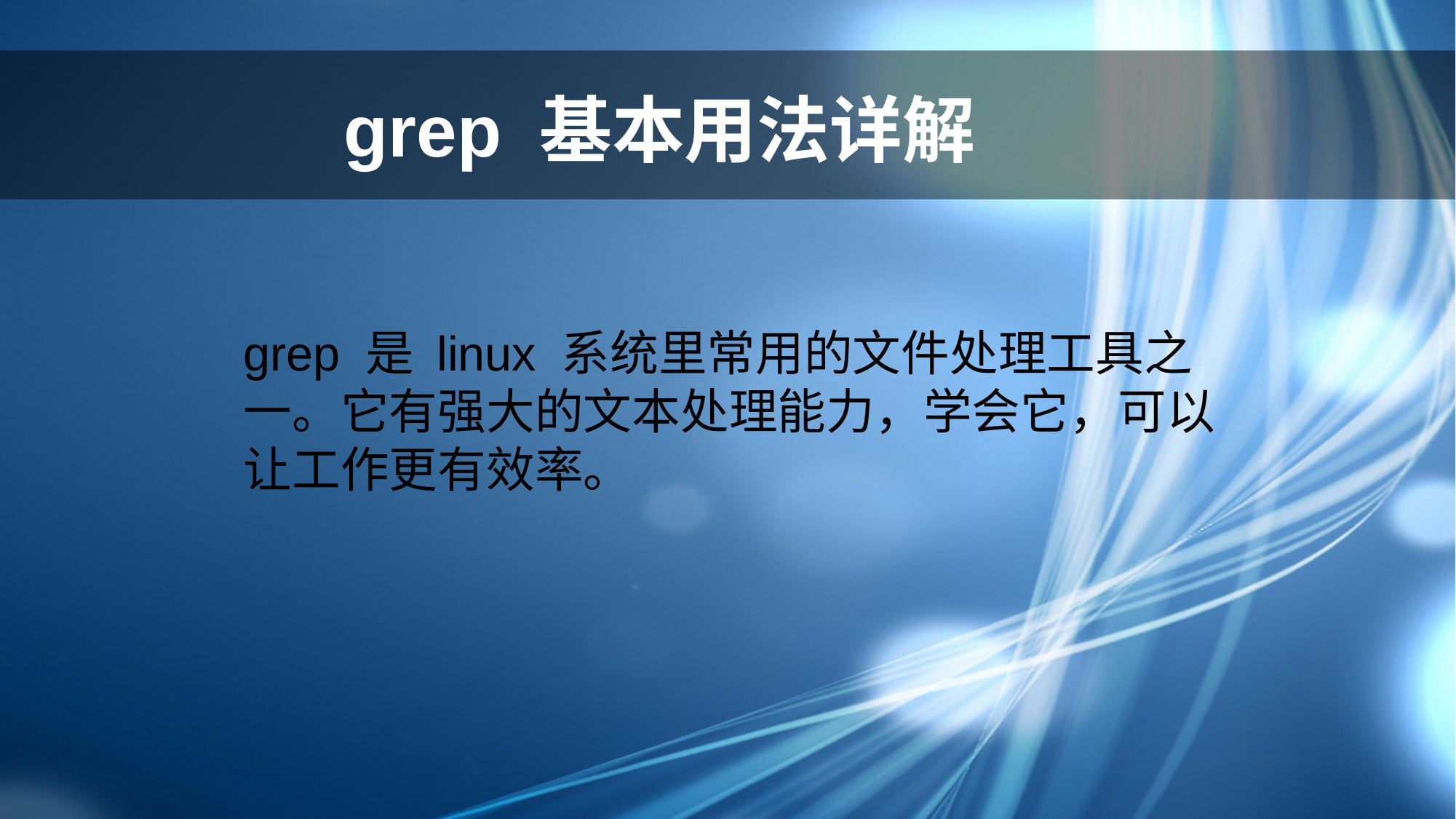

# grep 基本用法详解
grep 是 linux 系统里常用的文件处理工具之一。它有强大的文本处理能力，学会它，可以让工作更有效率。